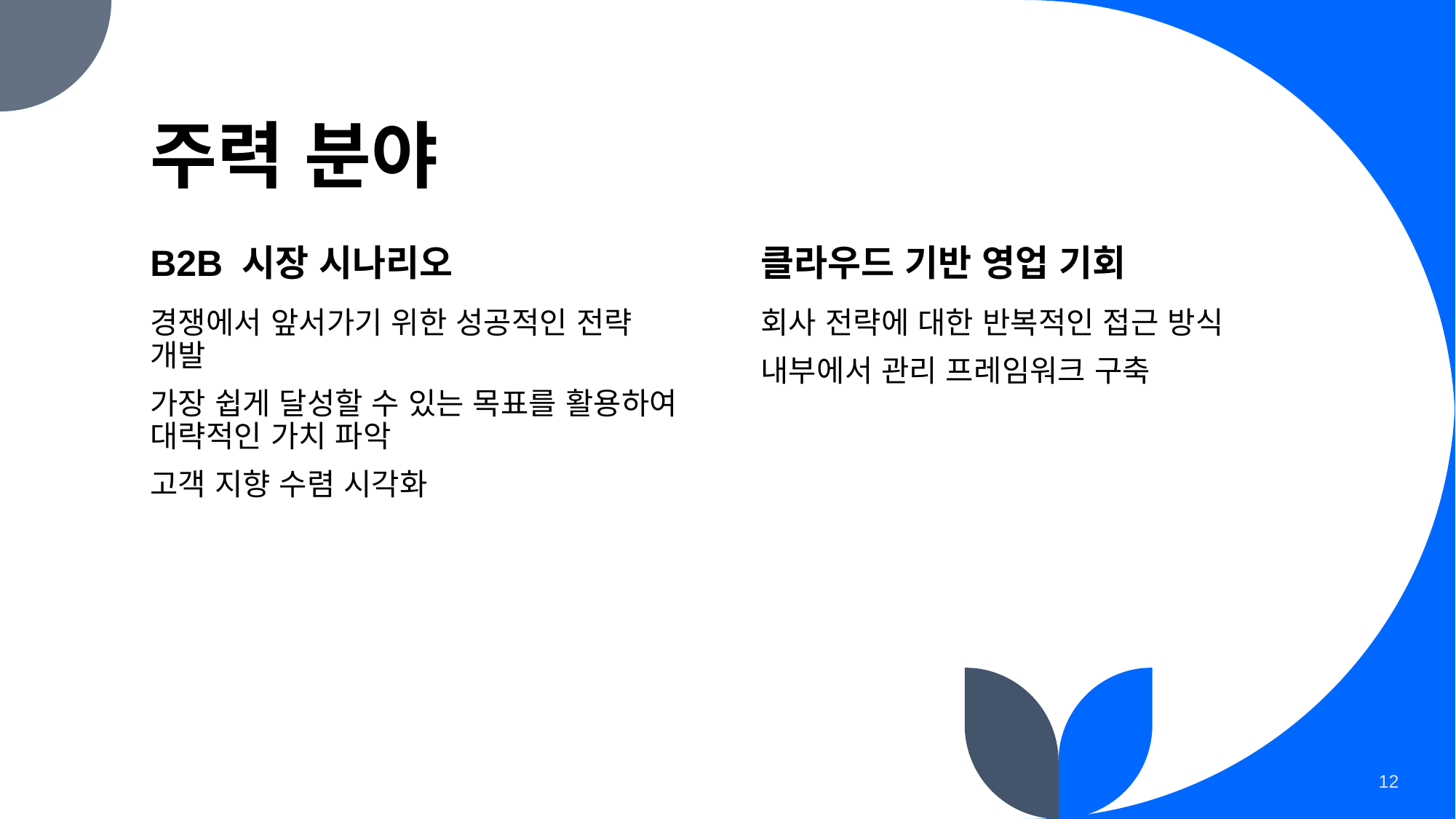

# 주력 분야
B2B 시장 시나리오
클라우드 기반 영업 기회
경쟁에서 앞서가기 위한 성공적인 전략 개발
가장 쉽게 달성할 수 있는 목표를 활용하여 대략적인 가치 파악
고객 지향 수렴 시각화
회사 전략에 대한 반복적인 접근 방식
내부에서 관리 프레임워크 구축
12